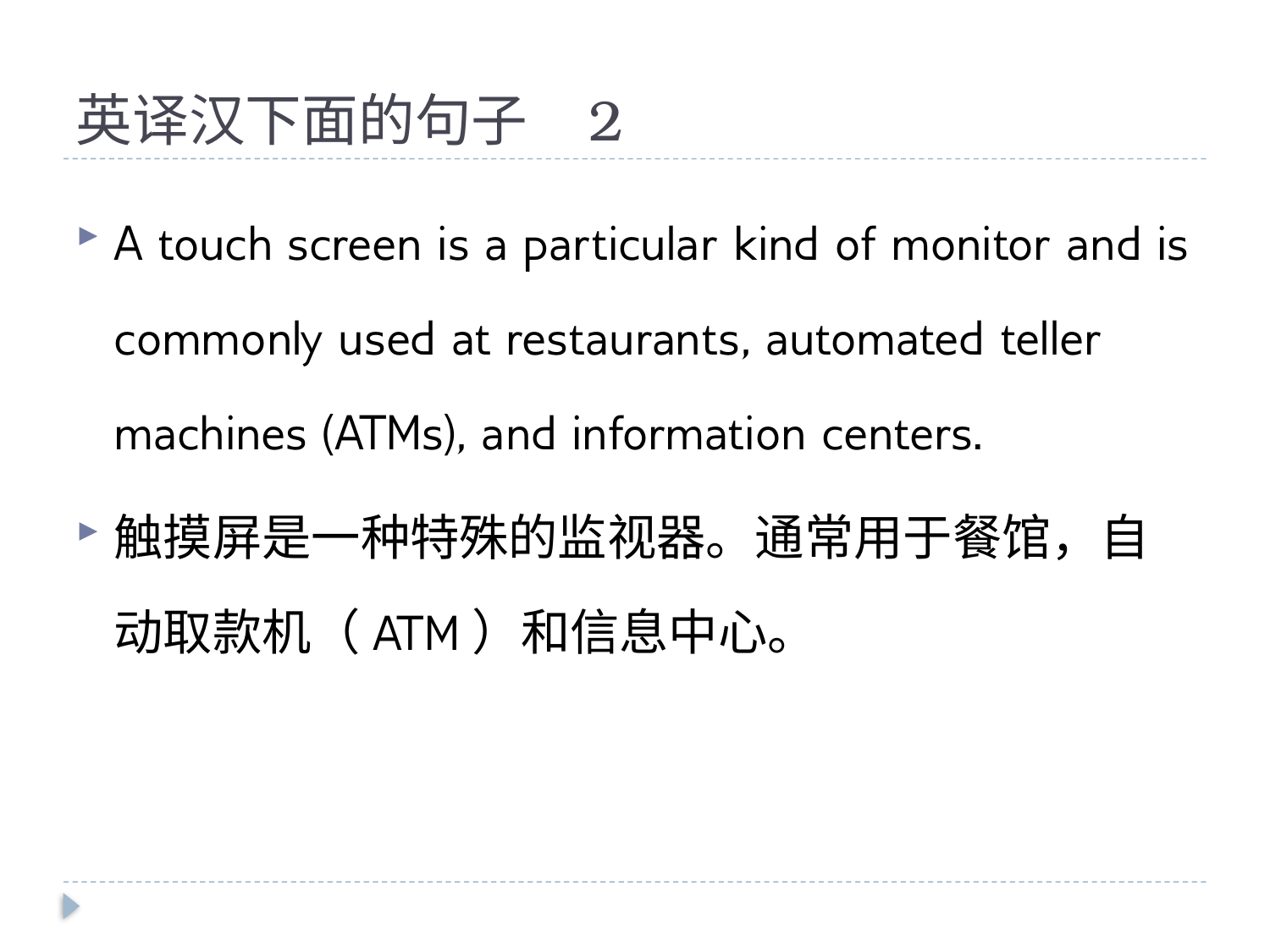

# 英译汉下面的句子   2
A touch screen is a particular kind of monitor and is commonly used at restaurants, automated teller machines (ATMs), and information centers.
触摸屏是一种特殊的监视器。通常用于餐馆，自动取款机（ATM）和信息中心。